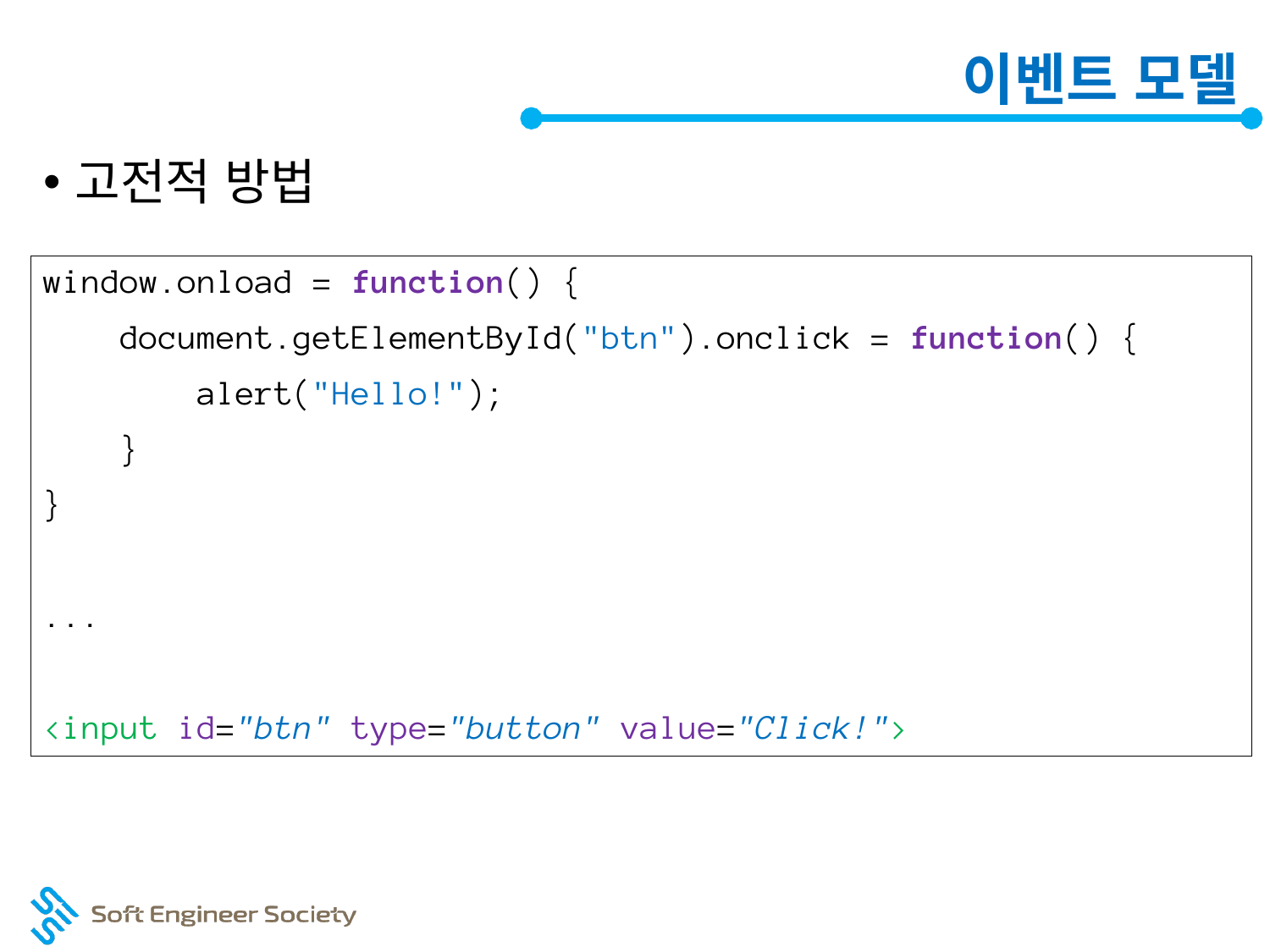

# 이벤트 모델
고전적 방법
window.onload = function() {
    document.getElementById("btn").onclick = function() {
        alert("Hello!");
    }
}

...

<input id="btn" type="button" value="Click!">